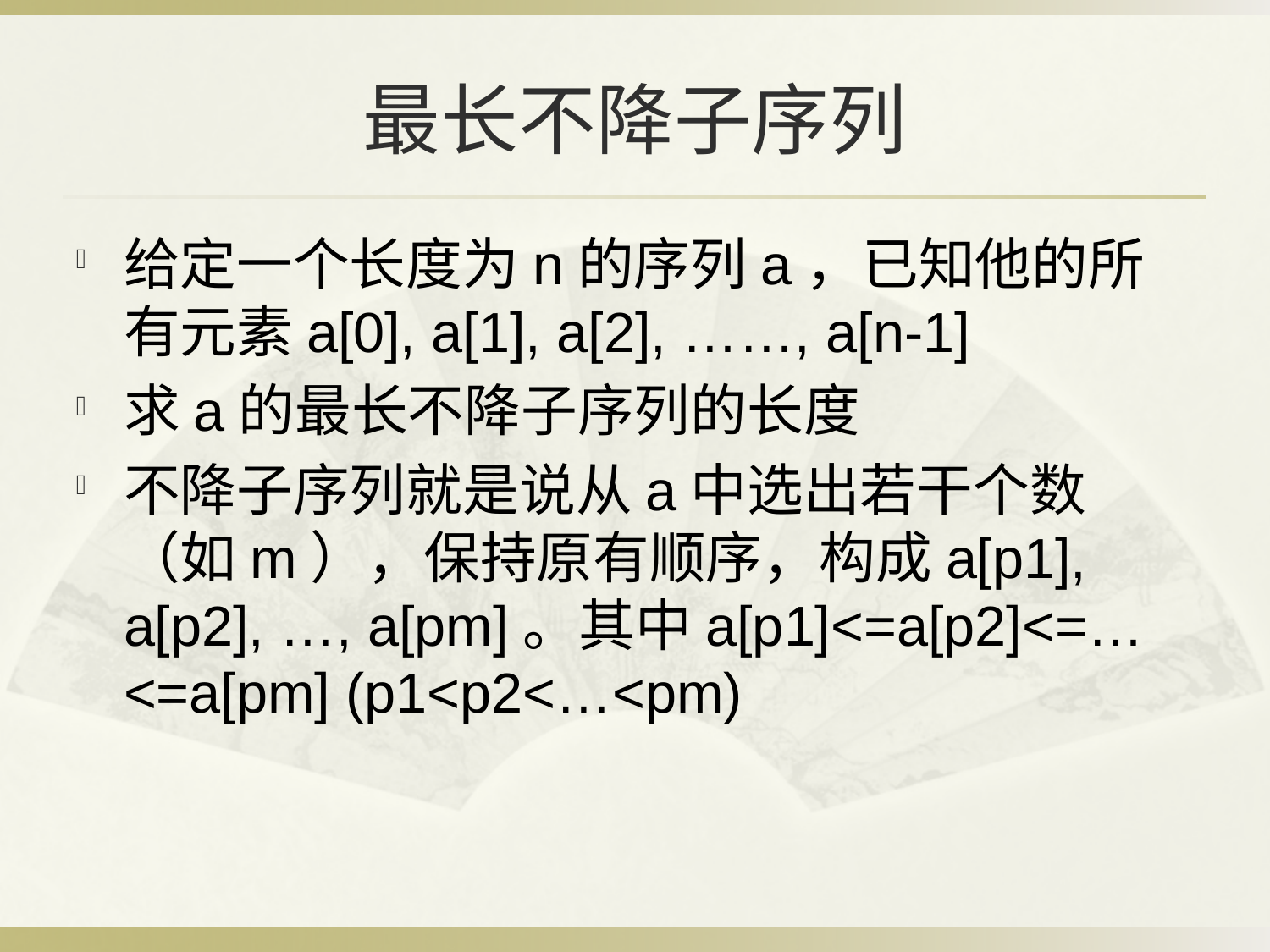

# 最长不降子序列
给定一个长度为n的序列a，已知他的所有元素a[0], a[1], a[2], ……, a[n-1]
求a的最长不降子序列的长度
不降子序列就是说从a中选出若干个数（如m），保持原有顺序，构成a[p1], a[p2], …, a[pm]。其中a[p1]<=a[p2]<=…<=a[pm] (p1<p2<…<pm)